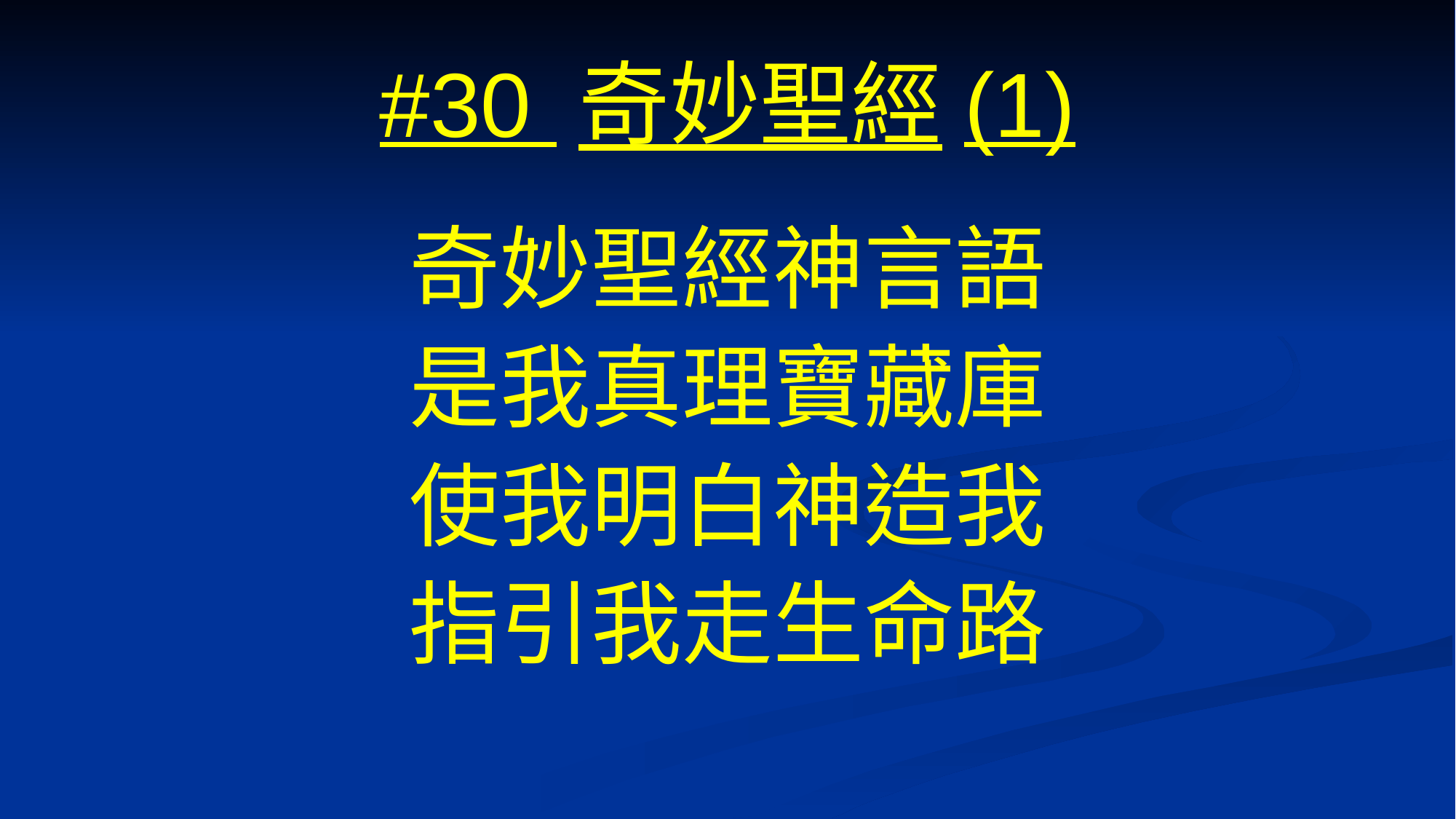

# #30 奇妙聖經(1)
奇妙聖經神言語
是我真理寶藏庫
使我明白神造我
指引我走生命路